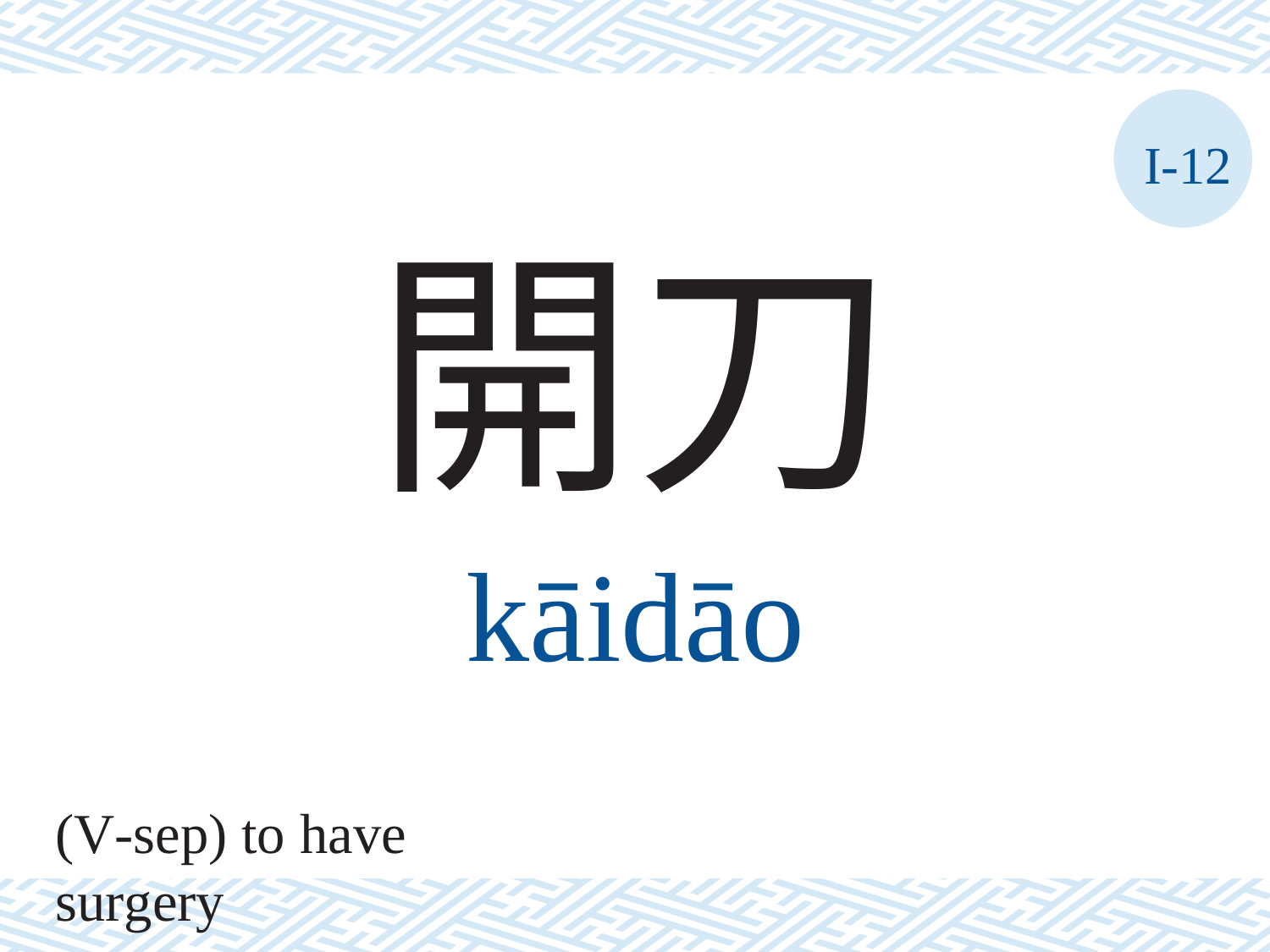

I-12
開刀
kāidāo
(V-sep) to have surgery